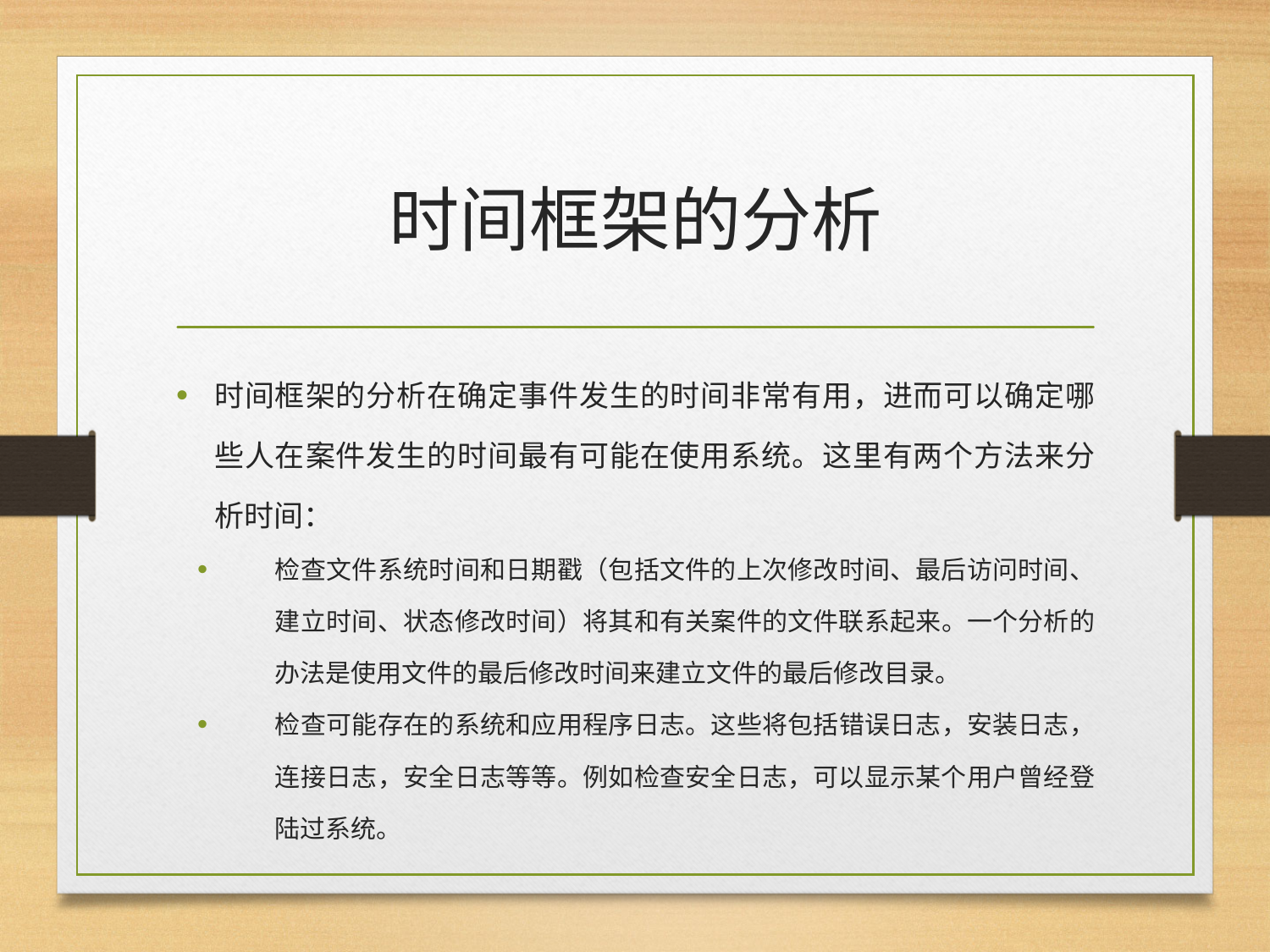

# 时间框架的分析
时间框架的分析在确定事件发生的时间非常有用，进而可以确定哪些人在案件发生的时间最有可能在使用系统。这里有两个方法来分析时间：
检查文件系统时间和日期戳（包括文件的上次修改时间、最后访问时间、建立时间、状态修改时间）将其和有关案件的文件联系起来。一个分析的办法是使用文件的最后修改时间来建立文件的最后修改目录。
检查可能存在的系统和应用程序日志。这些将包括错误日志，安装日志，连接日志，安全日志等等。例如检查安全日志，可以显示某个用户曾经登陆过系统。